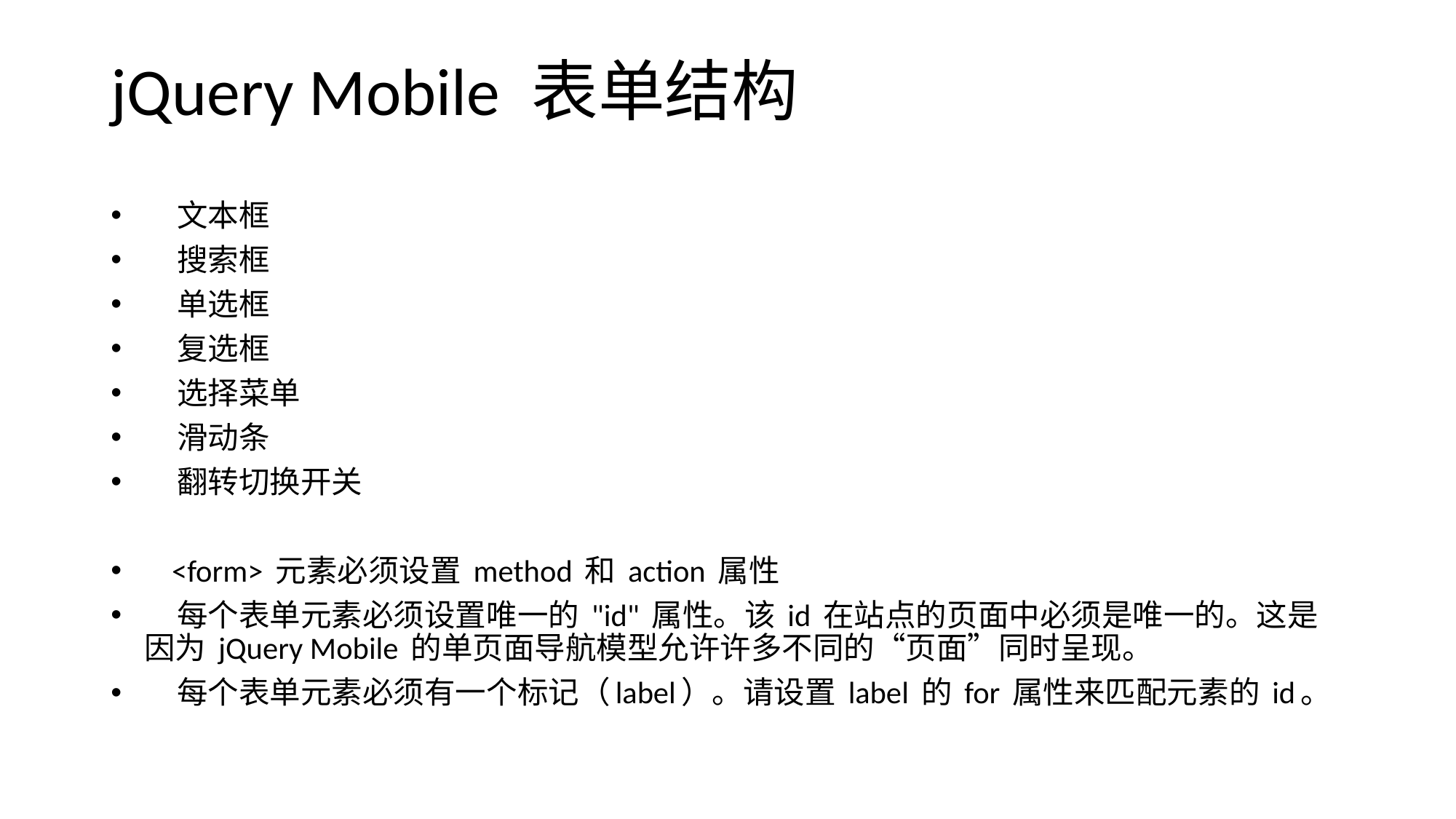

# jQuery Mobile 表单结构

    文本框
    搜索框
    单选框
    复选框
    选择菜单
    滑动条
    翻转切换开关

    <form> 元素必须设置 method 和 action 属性
    每个表单元素必须设置唯一的 "id" 属性。该 id 在站点的页面中必须是唯一的。这是因为 jQuery Mobile 的单页面导航模型允许许多不同的“页面”同时呈现。
    每个表单元素必须有一个标记（label）。请设置 label 的 for 属性来匹配元素的 id。